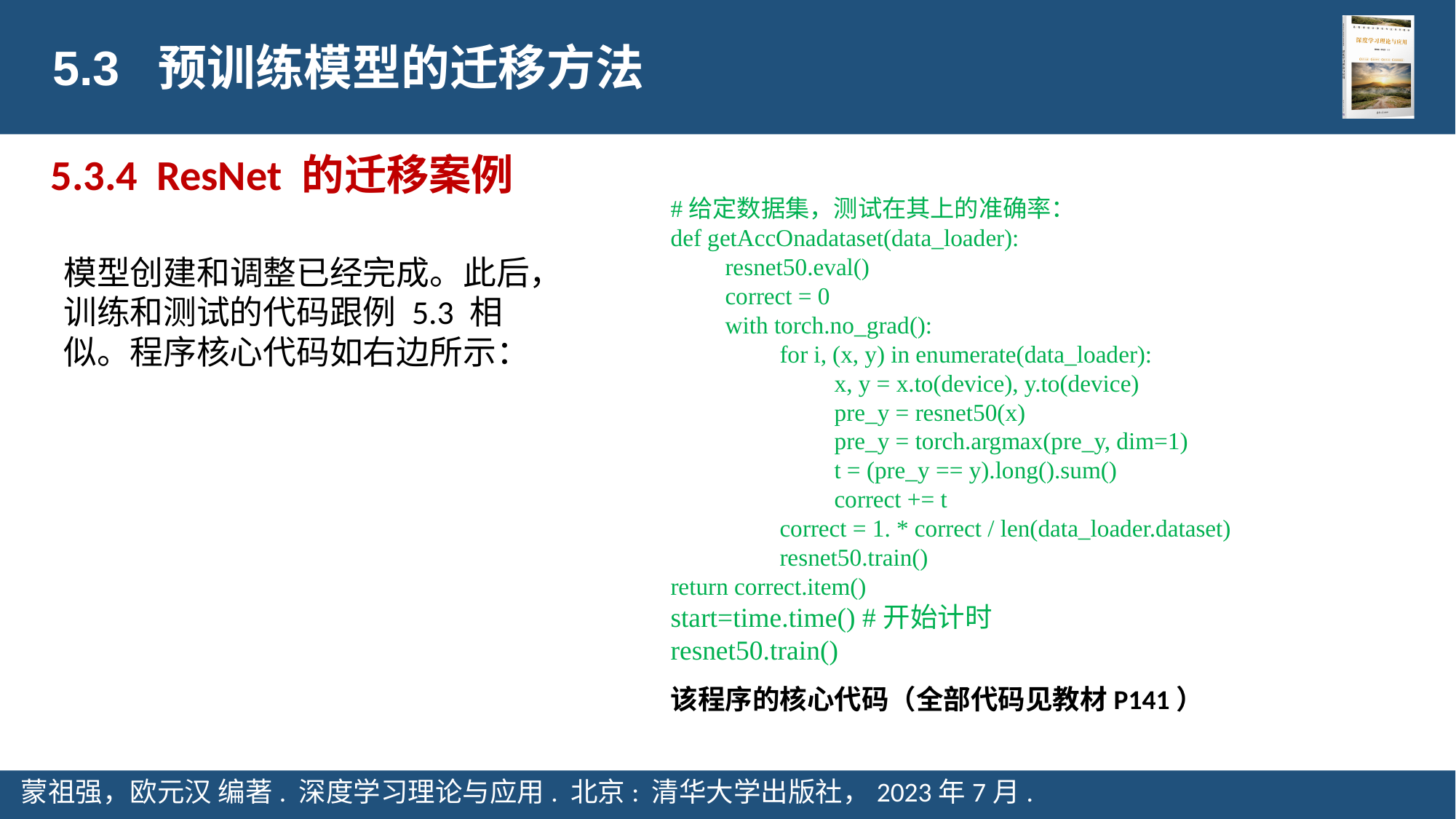

5.3  预训练模型的迁移方法

5.3.4  ResNet 的迁移案例
#给定数据集，测试在其上的准确率：
def getAccOnadataset(data_loader):
resnet50.eval()
correct = 0
with torch.no_grad():
for i, (x, y) in enumerate(data_loader):
x, y = x.to(device), y.to(device)
pre_y = resnet50(x)
pre_y = torch.argmax(pre_y, dim=1)
t = (pre_y == y).long().sum()
correct += t
correct = 1. * correct / len(data_loader.dataset)
resnet50.train()
return correct.item()
start=time.time() #开始计时
resnet50.train()
模型创建和调整已经完成。此后，训练和测试的代码跟例 5.3 相似。程序核心代码如右边所示：
该程序的核心代码（全部代码见教材P141）